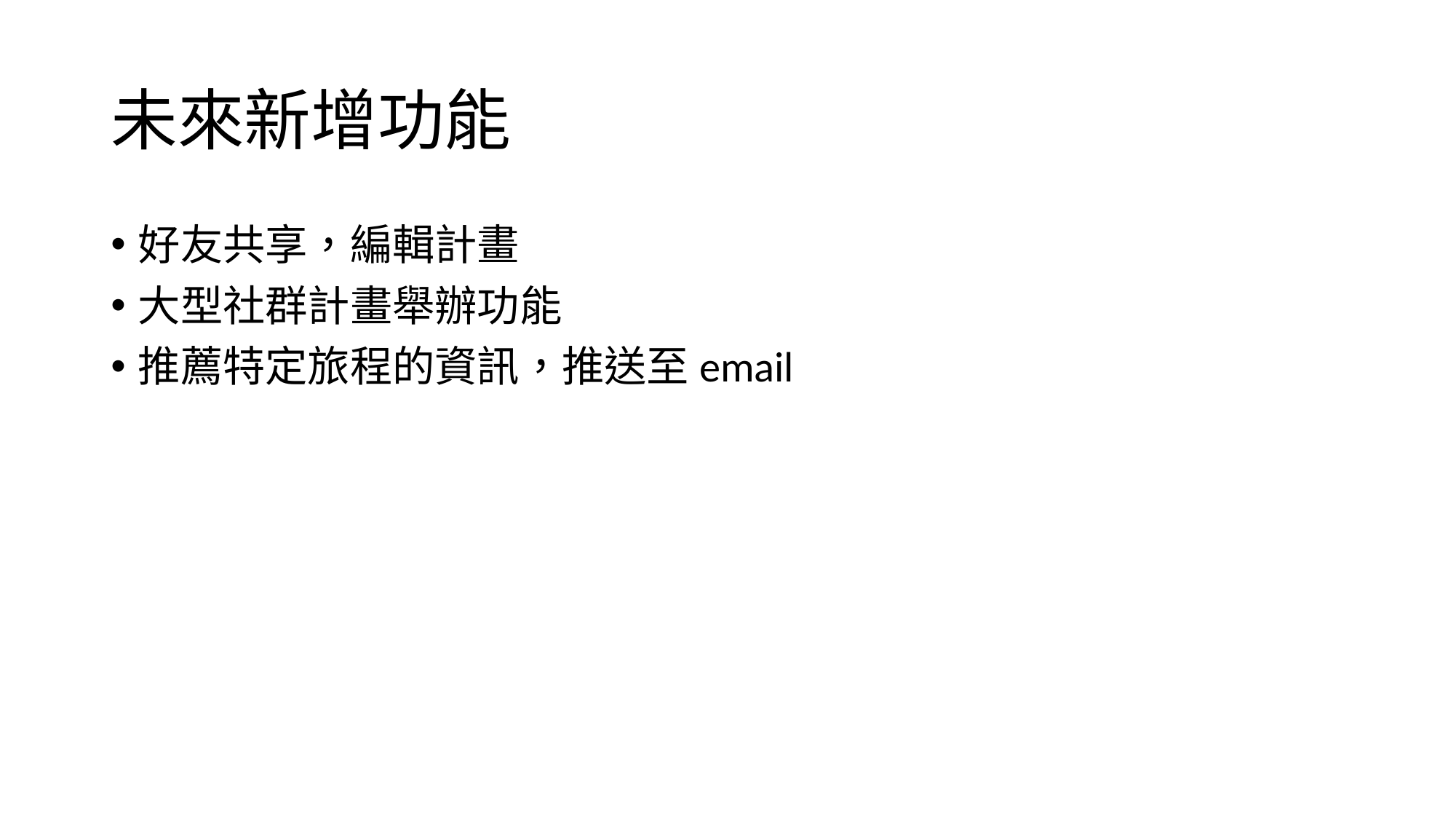

# 未來新增功能
好友共享，編輯計畫
大型社群計畫舉辦功能
推薦特定旅程的資訊，推送至email